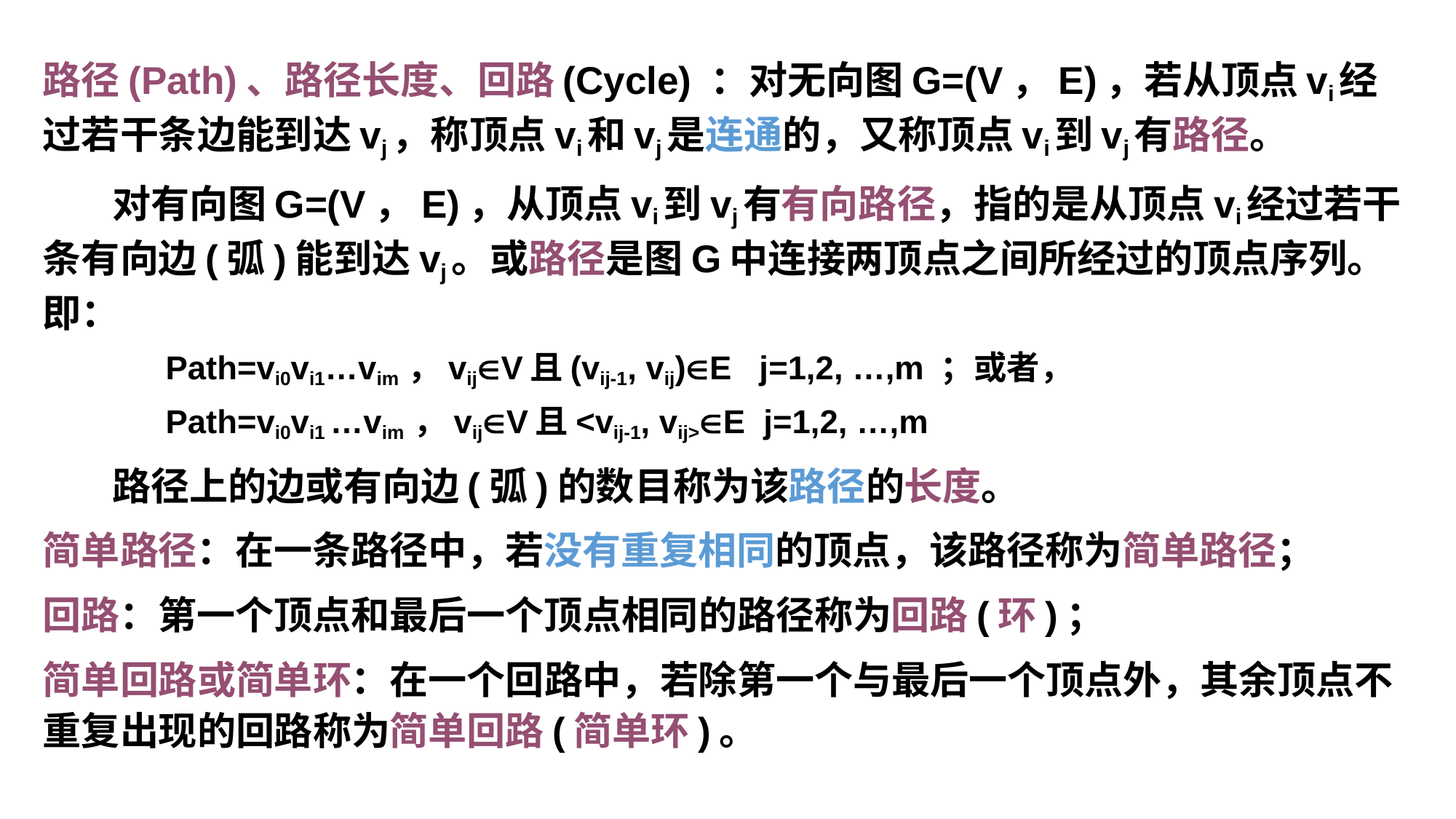

路径(Path)、路径长度、回路(Cycle) ：对无向图G=(V，E)，若从顶点vi经过若干条边能到达vj，称顶点vi和vj是连通的，又称顶点vi到vj有路径。
       对有向图G=(V，E)，从顶点vi到vj有有向路径，指的是从顶点vi经过若干条有向边(弧)能到达vj。或路径是图G中连接两顶点之间所经过的顶点序列。即：
       Path=vi0vi1…vim ，vij∈V且(vij-1, vij)∈E   j=1,2, …,m ；或者，
       Path=vi0vi1 …vim ，vij∈V且<vij-1, vij>∈E  j=1,2, …,m
       路径上的边或有向边(弧)的数目称为该路径的长度。
简单路径：在一条路径中，若没有重复相同的顶点，该路径称为简单路径；
回路：第一个顶点和最后一个顶点相同的路径称为回路(环)；
简单回路或简单环：在一个回路中，若除第一个与最后一个顶点外，其余顶点不重复出现的回路称为简单回路(简单环)。